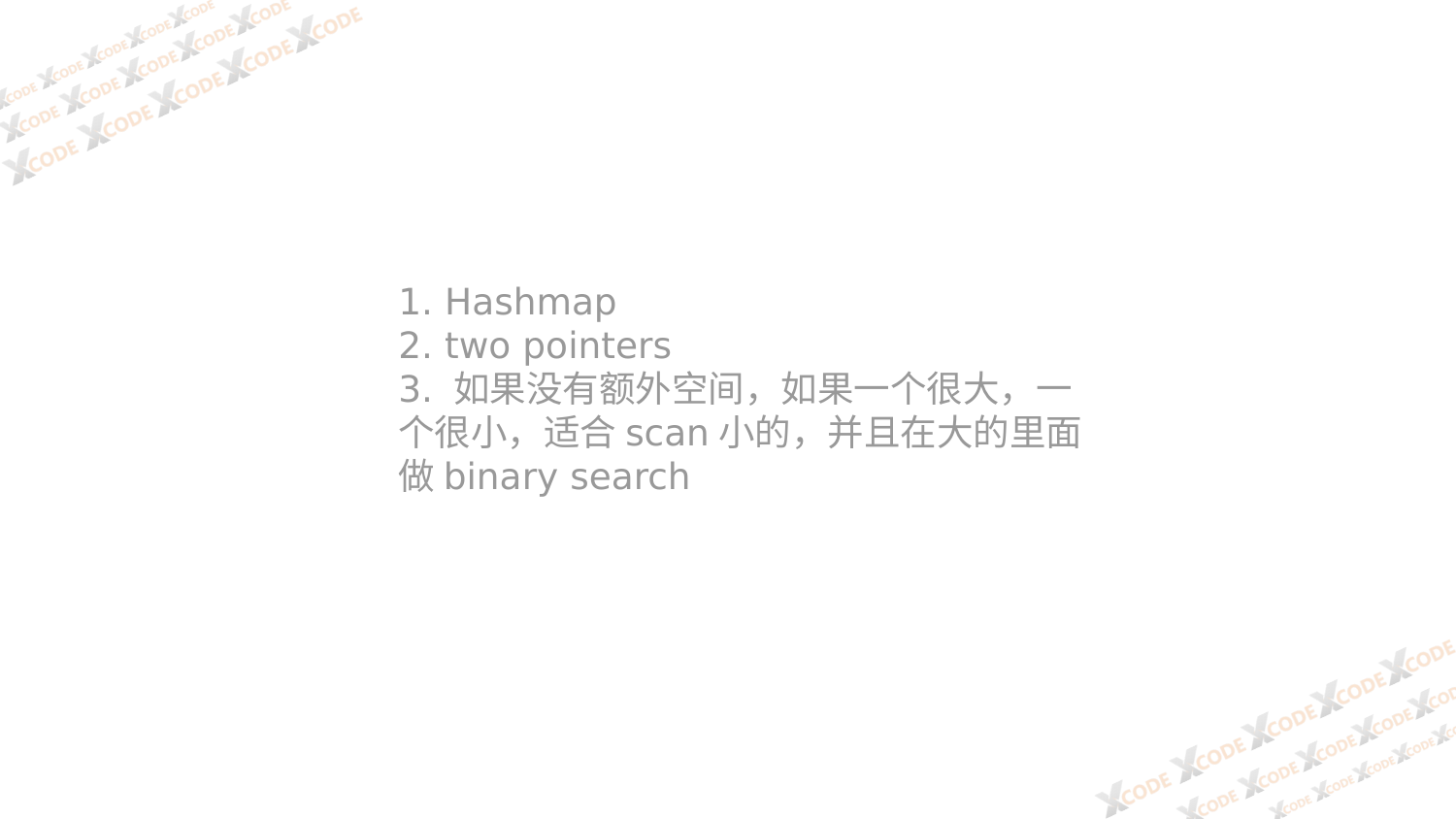

1. Hashmap
2. two pointers
3. 如果没有额外空间，如果一个很大，一个很小，适合scan小的，并且在大的里面做binary search